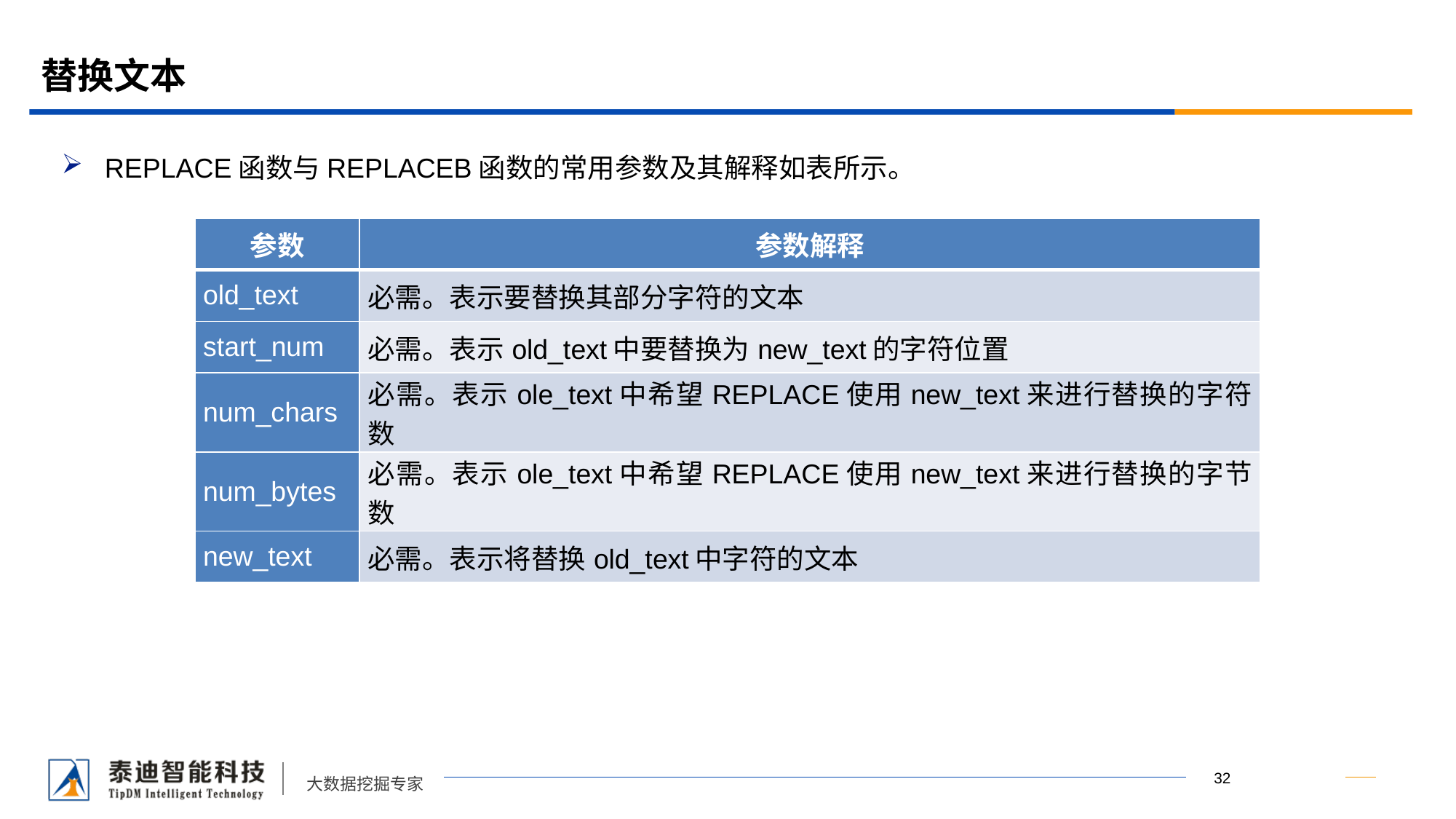

# 替换文本
REPLACE函数与REPLACEB函数的常用参数及其解释如表所示。
| 参数 | 参数解释 |
| --- | --- |
| old\_text | 必需。表示要替换其部分字符的文本 |
| start\_num | 必需。表示old\_text中要替换为new\_text的字符位置 |
| num\_chars | 必需。表示ole\_text中希望REPLACE使用new\_text来进行替换的字符数 |
| num\_bytes | 必需。表示ole\_text中希望REPLACE使用new\_text来进行替换的字节数 |
| new\_text | 必需。表示将替换old\_text中字符的文本 |